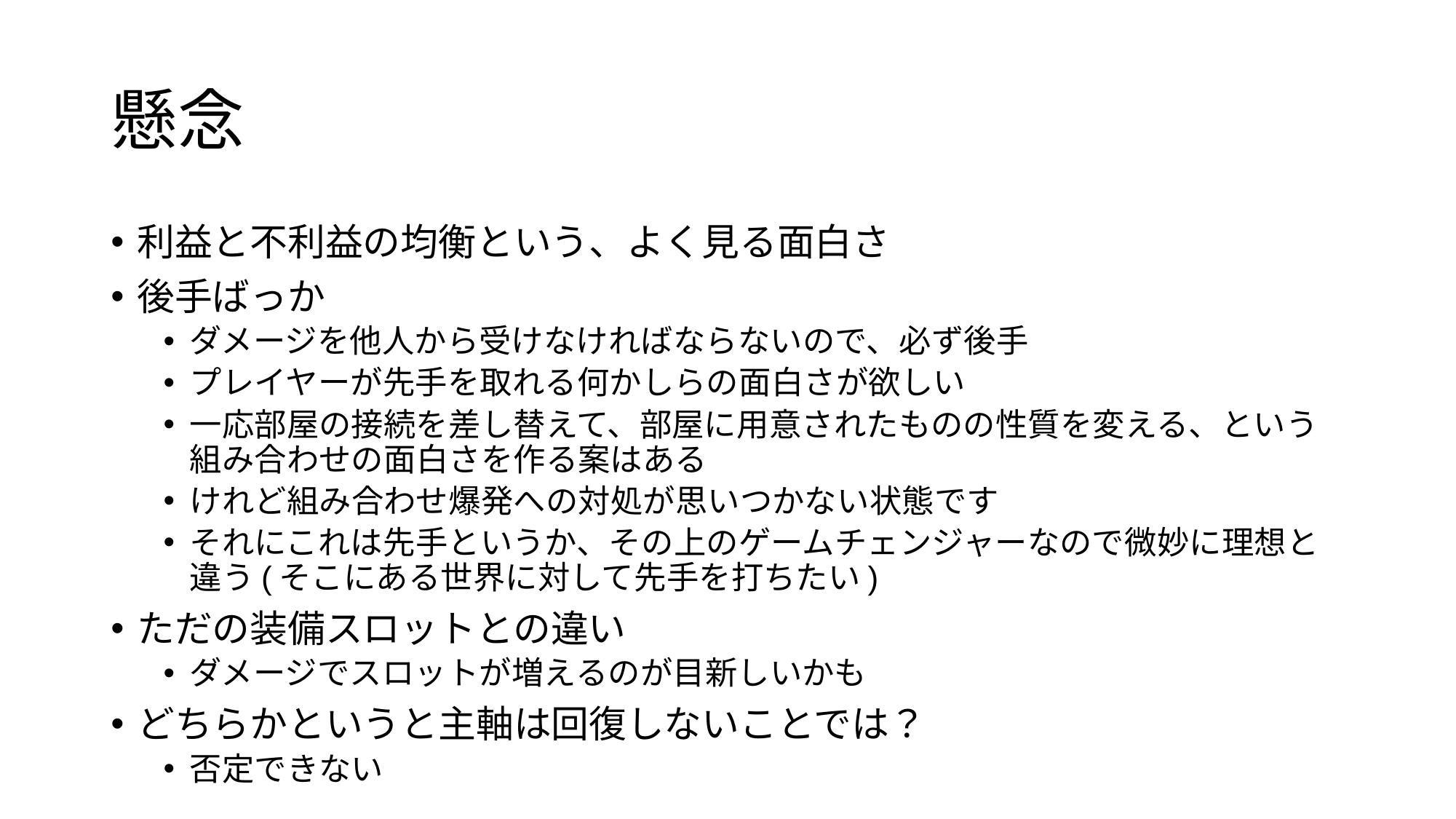

# 懸念
利益と不利益の均衡という、よく見る面白さ
後手ばっか
ダメージを他人から受けなければならないので、必ず後手
プレイヤーが先手を取れる何かしらの面白さが欲しい
一応部屋の接続を差し替えて、部屋に用意されたものの性質を変える、という組み合わせの面白さを作る案はある
けれど組み合わせ爆発への対処が思いつかない状態です
それにこれは先手というか、その上のゲームチェンジャーなので微妙に理想と違う(そこにある世界に対して先手を打ちたい)
ただの装備スロットとの違い
ダメージでスロットが増えるのが目新しいかも
どちらかというと主軸は回復しないことでは？
否定できない